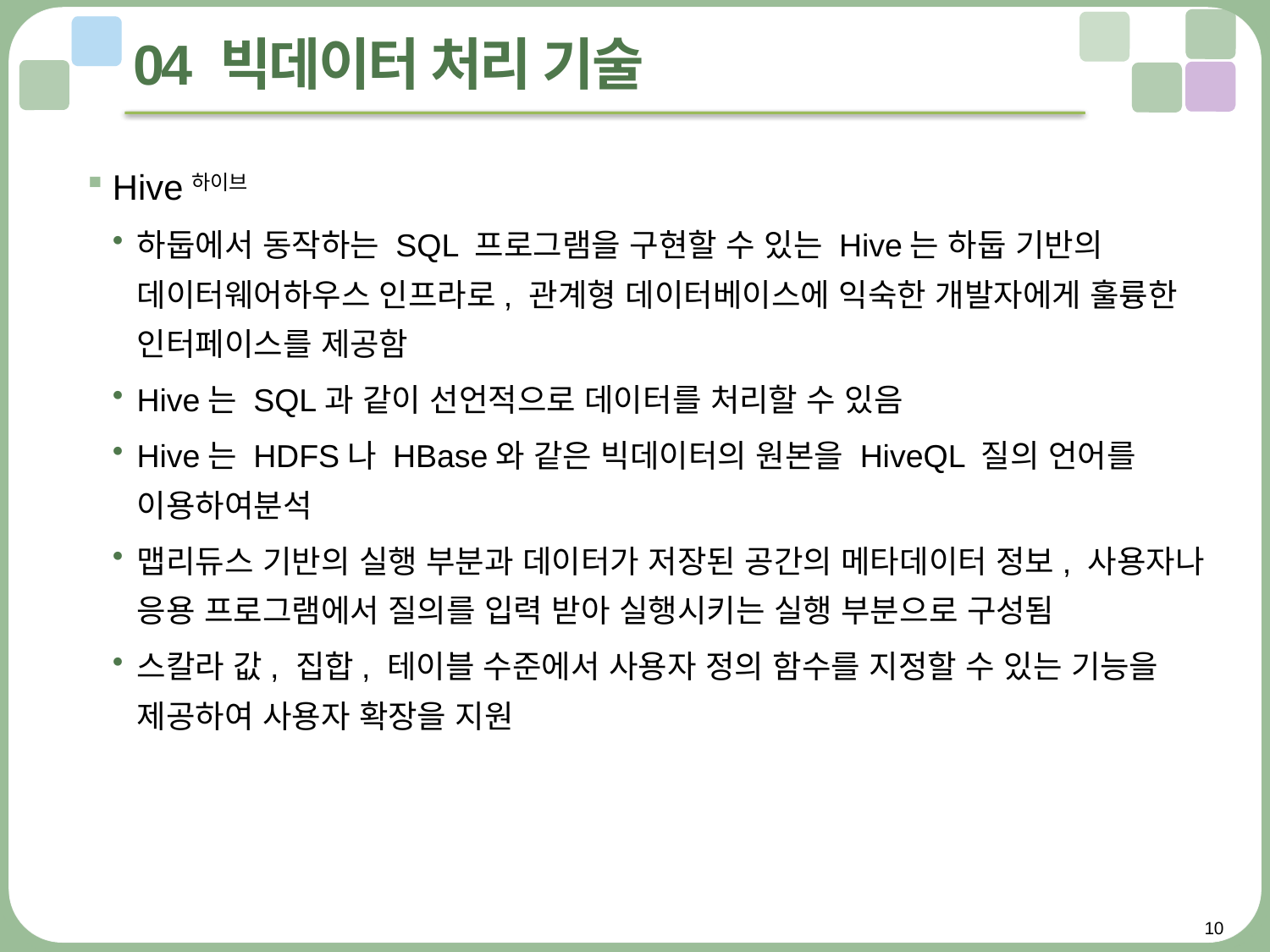

# 04 빅데이터 처리 기술
Hive하이브
하둡에서 동작하는 SQL 프로그램을 구현할 수 있는 Hive는 하둡 기반의 데이터웨어하우스 인프라로, 관계형 데이터베이스에 익숙한 개발자에게 훌륭한 인터페이스를 제공함
Hive는 SQL과 같이 선언적으로 데이터를 처리할 수 있음
Hive는 HDFS나 HBase와 같은 빅데이터의 원본을 HiveQL 질의 언어를 이용하여분석
맵리듀스 기반의 실행 부분과 데이터가 저장된 공간의 메타데이터 정보, 사용자나 응용 프로그램에서 질의를 입력 받아 실행시키는 실행 부분으로 구성됨
스칼라 값, 집합, 테이블 수준에서 사용자 정의 함수를 지정할 수 있는 기능을 제공하여 사용자 확장을 지원